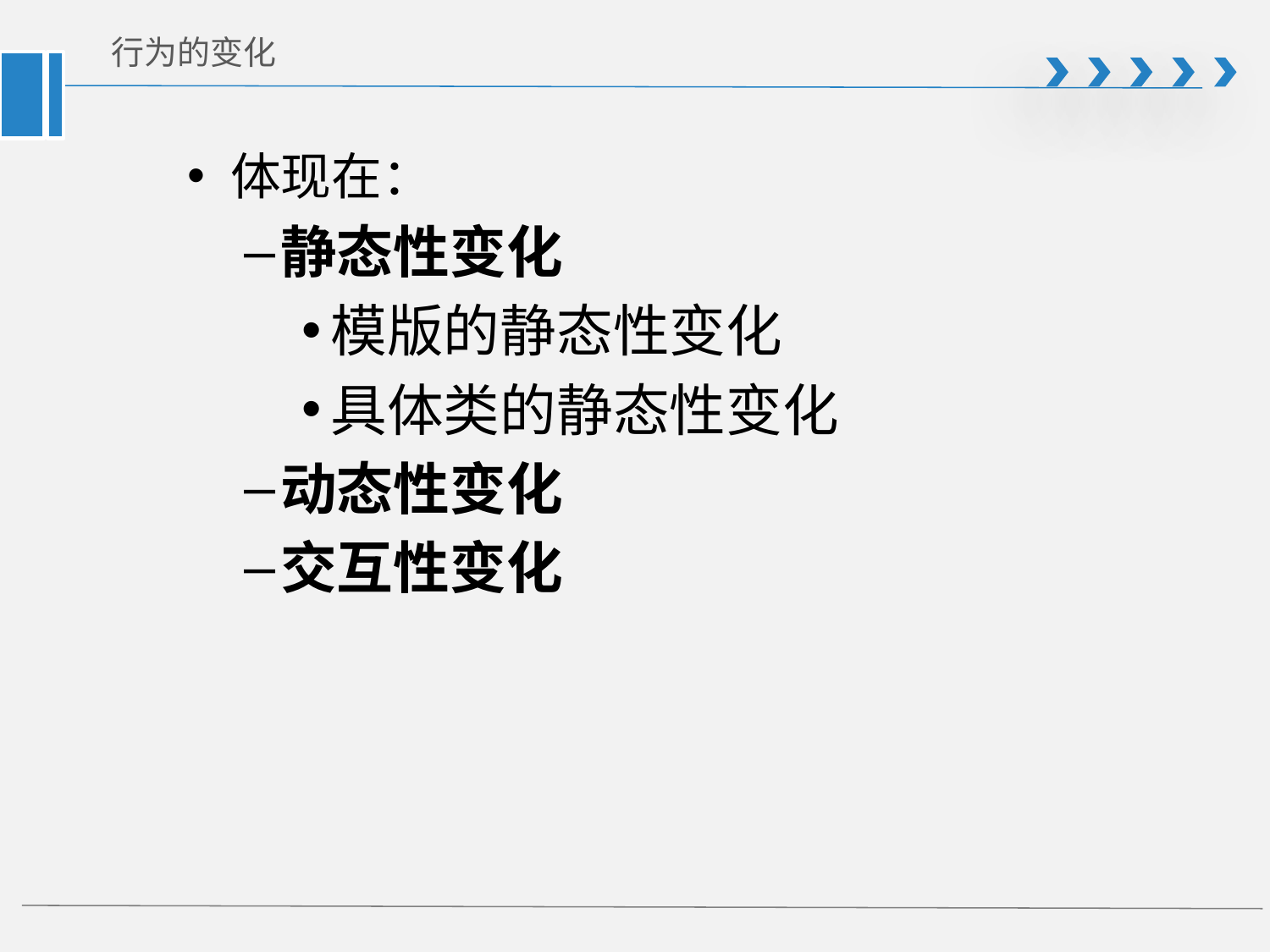

# 行为的变化
体现在：
静态性变化
模版的静态性变化
具体类的静态性变化
动态性变化
交互性变化